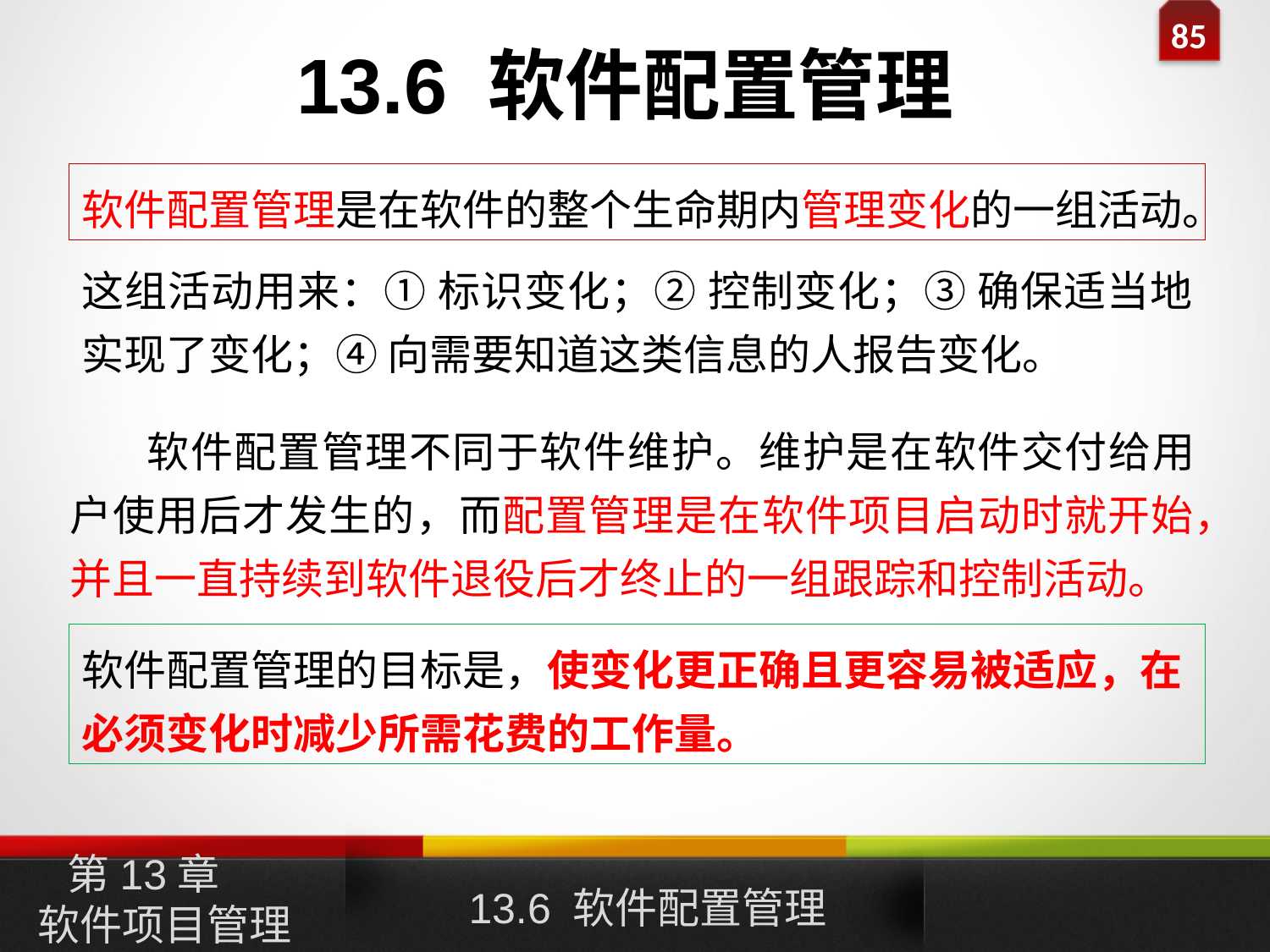

# 13.6 软件配置管理
软件配置管理是在软件的整个生命期内管理变化的一组活动。
这组活动用来：① 标识变化；② 控制变化；③ 确保适当地实现了变化；④ 向需要知道这类信息的人报告变化。
      软件配置管理不同于软件维护。维护是在软件交付给用户使用后才发生的，而配置管理是在软件项目启动时就开始，并且一直持续到软件退役后才终止的一组跟踪和控制活动。
软件配置管理的目标是，使变化更正确且更容易被适应，在必须变化时减少所需花费的工作量。
第13章
软件项目管理
13.6 软件配置管理